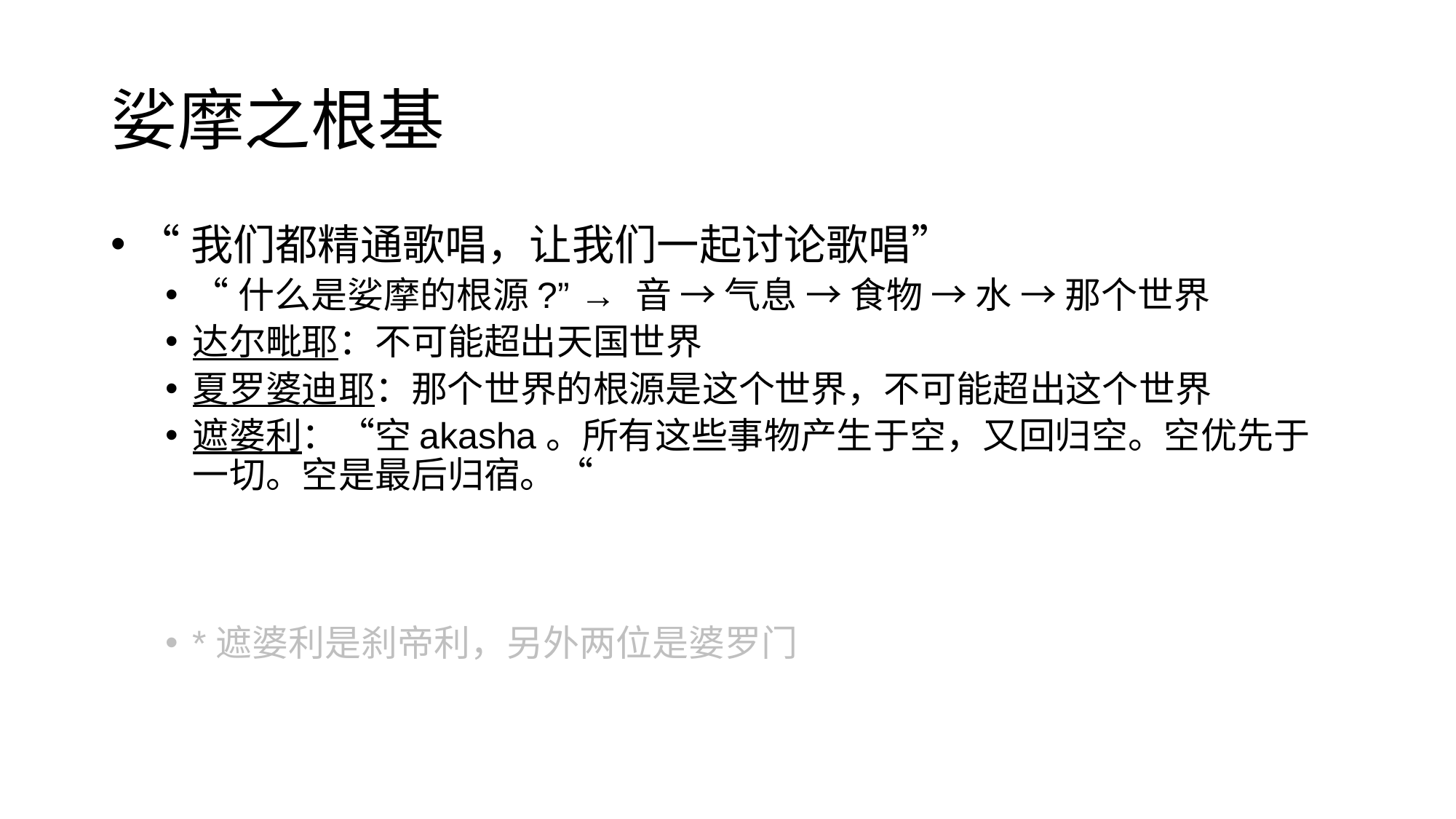

# 娑摩之根基
“我们都精通歌唱，让我们一起讨论歌唱”
“什么是娑摩的根源?” → 音 → 气息 → 食物 → 水 → 那个世界
达尔毗耶：不可能超出天国世界
夏罗婆迪耶：那个世界的根源是这个世界，不可能超出这个世界
遮婆利：“空akasha。所有这些事物产生于空，又回归空。空优先于一切。空是最后归宿。“

*遮婆利是刹帝利，另外两位是婆罗门